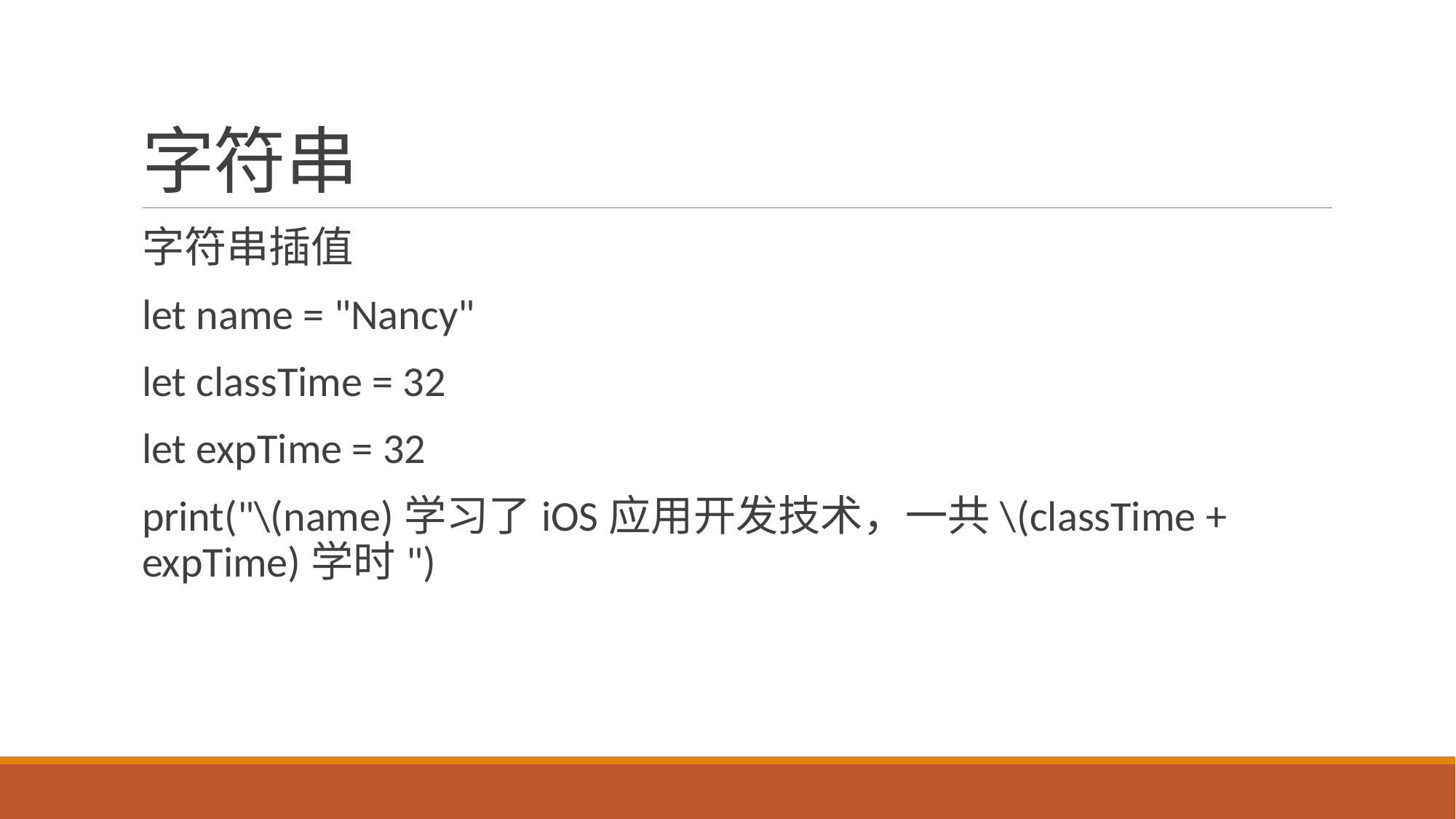

# 字符串
字符串插值
let name = "Nancy"
let classTime = 32
let expTime = 32
print("\(name)学习了iOS应用开发技术，一共\(classTime + expTime)学时")